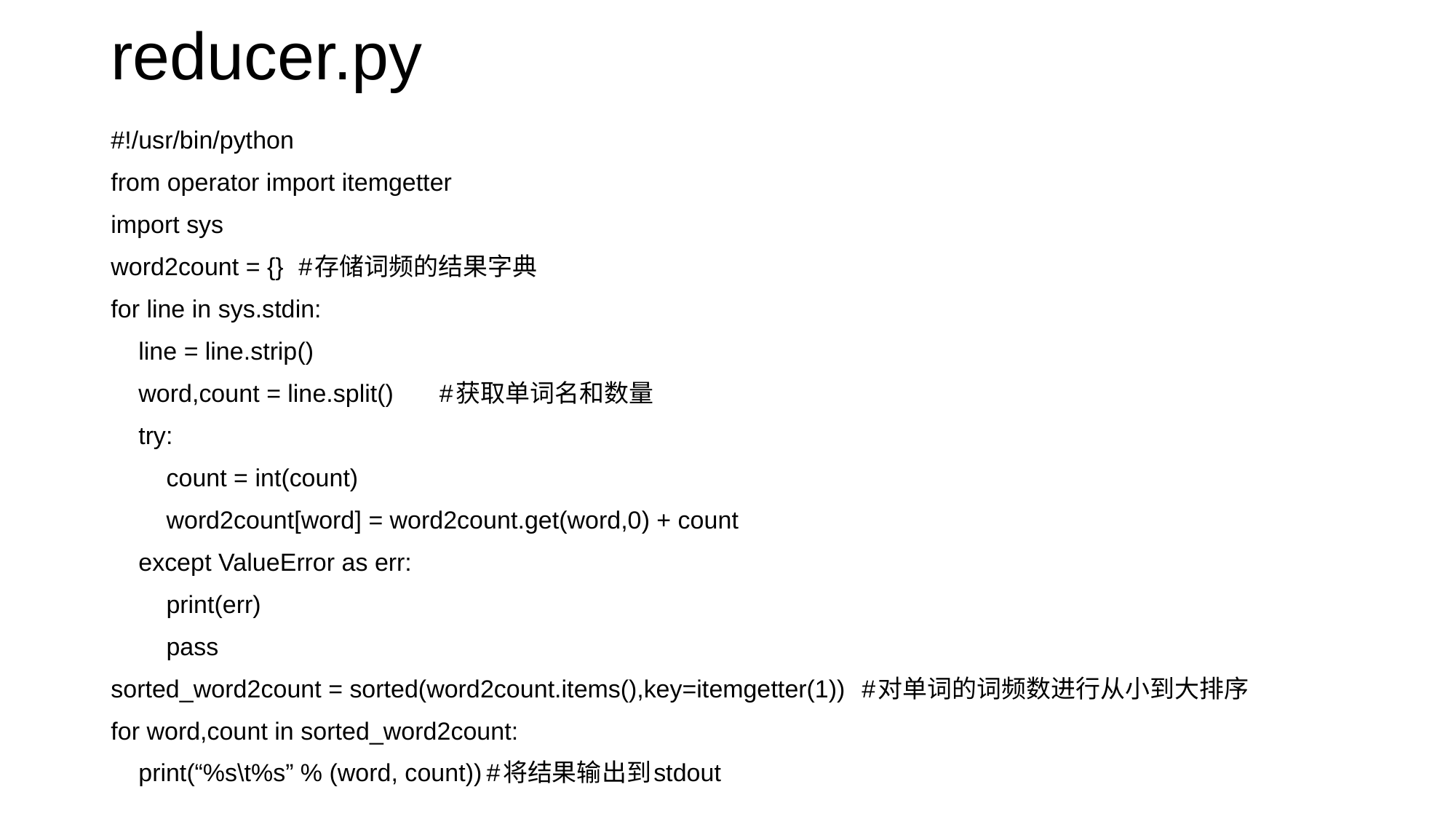

# reducer.py
#!/usr/bin/python
from operator import itemgetter
import sys
word2count = {} 		#存储词频的结果字典
for line in sys.stdin:
    line = line.strip()
    word,count = line.split() 		#获取单词名和数量
    try:
        count = int(count)
        word2count[word] = word2count.get(word,0) + count
    except ValueError as err:
        print(err)
        pass
sorted_word2count = sorted(word2count.items(),key=itemgetter(1))		#对单词的词频数进行从小到大排序
for word,count in sorted_word2count:
    print(“%s\t%s” % (word, count))						#将结果输出到stdout